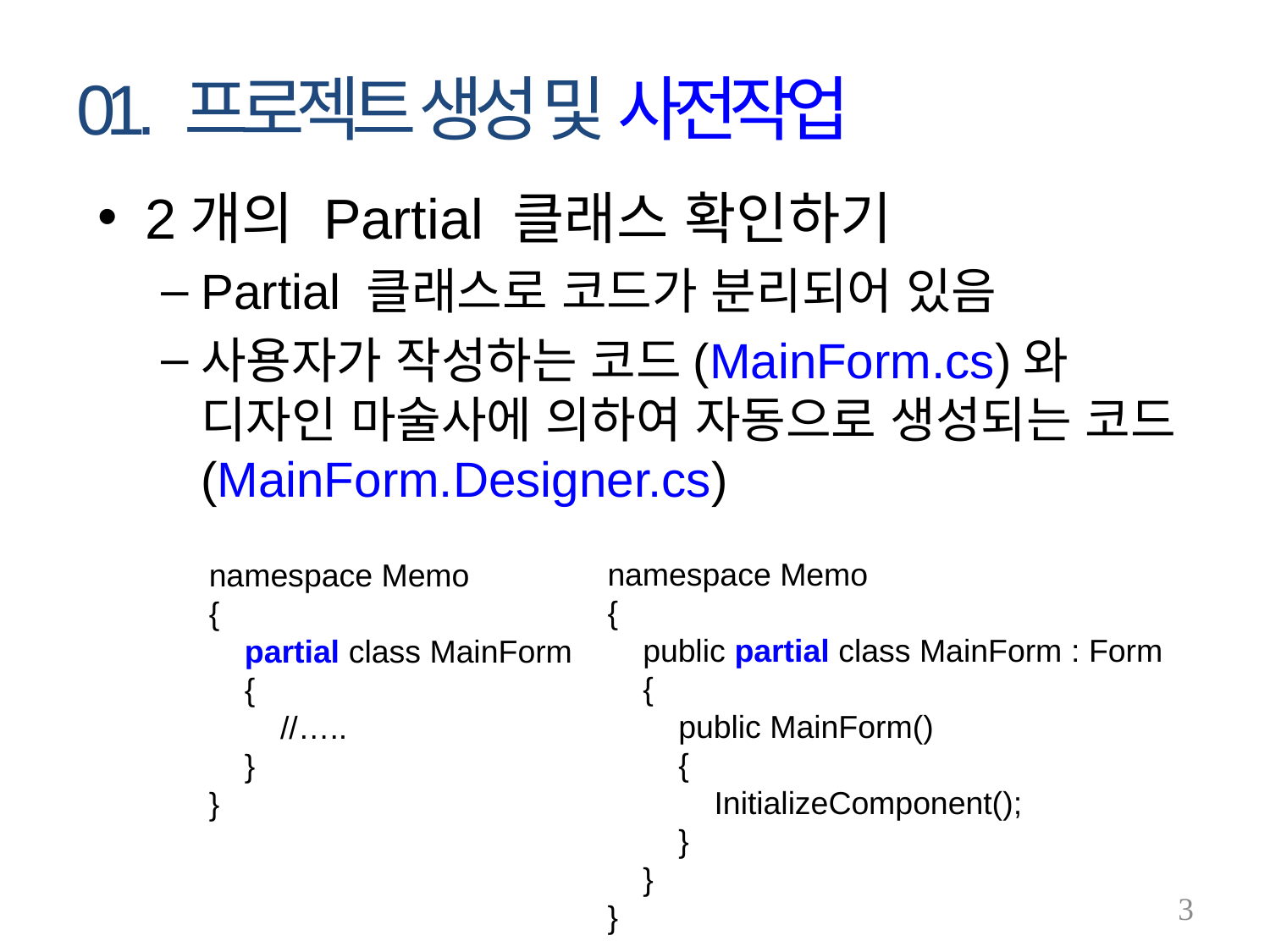

# 01. 프로젝트 생성 및 사전작업
2개의 Partial 클래스 확인하기
Partial 클래스로 코드가 분리되어 있음
사용자가 작성하는 코드(MainForm.cs)와 디자인 마술사에 의하여 자동으로 생성되는 코드 (MainForm.Designer.cs)

namespace Memo
{
    public partial class MainForm : Form
    {
        public MainForm()
        {
            InitializeComponent();
        }
    }
}
namespace Memo
{
    partial class MainForm
    {
        //…..
    }
}
3